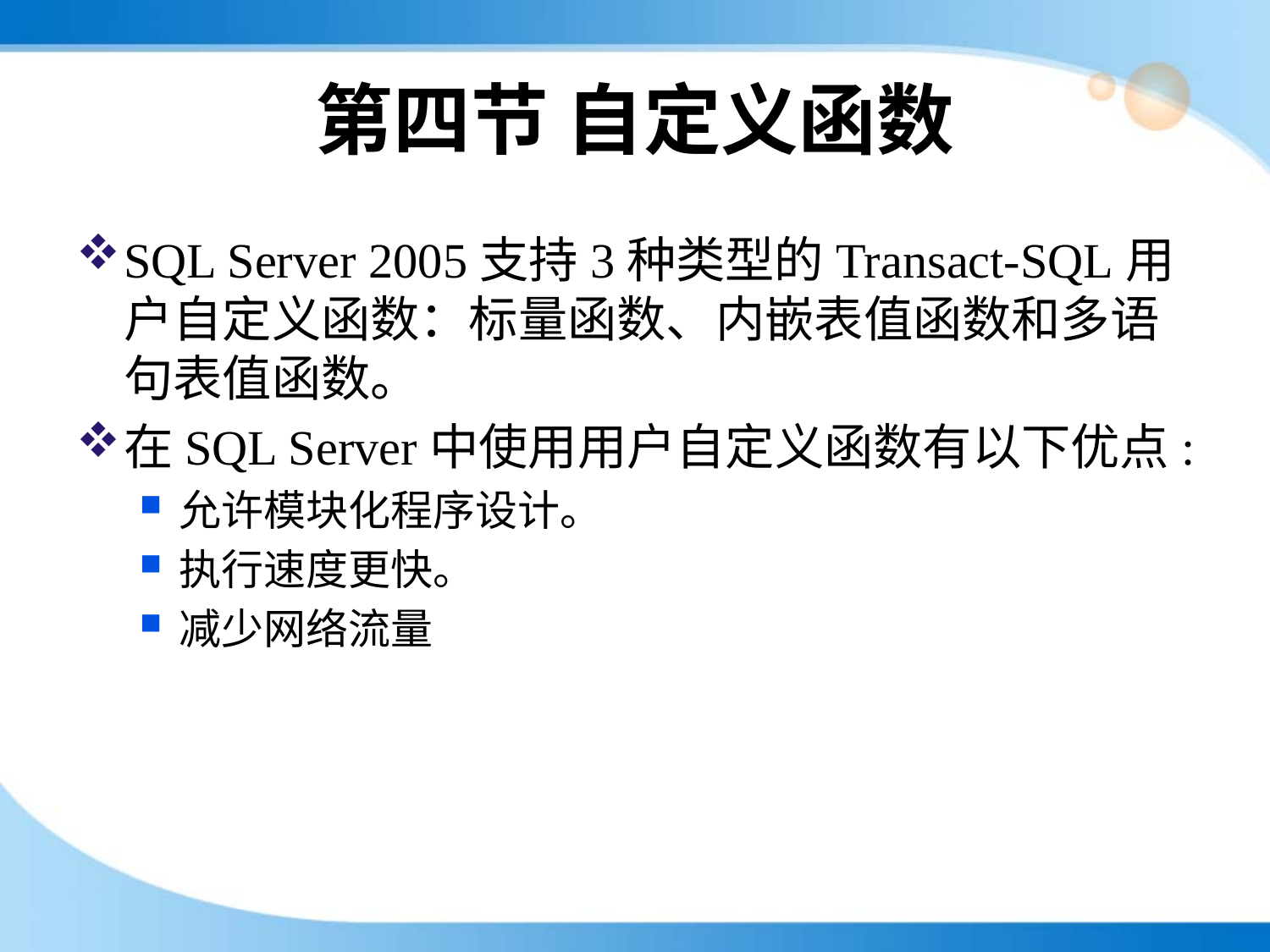

# 第四节 自定义函数
SQL Server 2005支持3种类型的Transact-SQL用户自定义函数：标量函数、内嵌表值函数和多语句表值函数。
在SQL Server中使用用户自定义函数有以下优点:
允许模块化程序设计。
执行速度更快。
减少网络流量